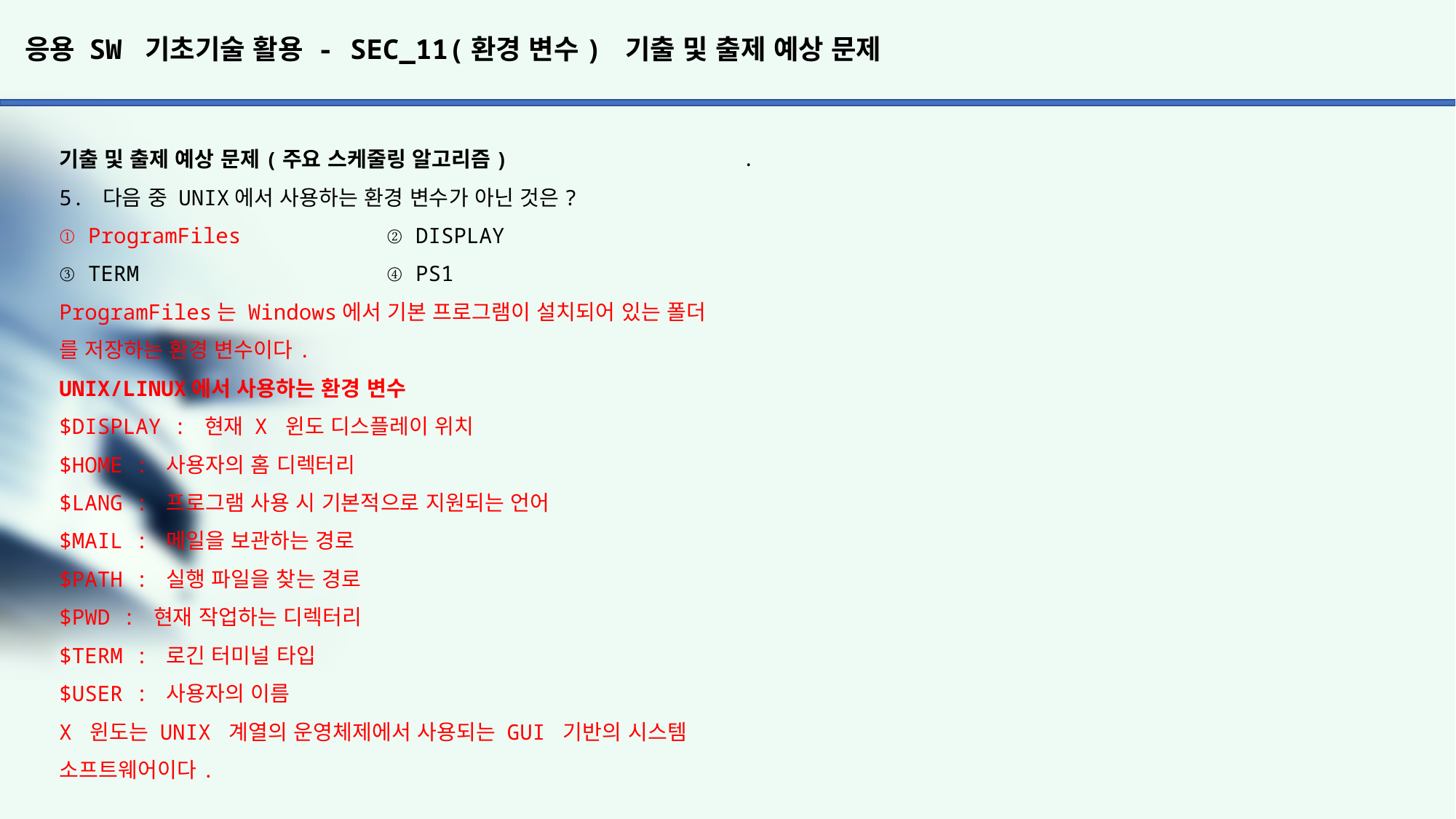

# 응용 SW 기초기술 활용 - SEC_11(환경 변수) 기출 및 출제 예상 문제
.
기출 및 출제 예상 문제(주요 스케줄링 알고리즘)
5. 다음 중 UNIX에서 사용하는 환경 변수가 아닌 것은?
① ProgramFiles		② DISPLAY
③ TERM			④ PS1
ProgramFiles는 Windows에서 기본 프로그램이 설치되어 있는 폴더
를 저장하는 환경 변수이다.
UNIX/LINUX에서 사용하는 환경 변수
$DISPLAY : 현재 X 윈도 디스플레이 위치
$HOME : 사용자의 홈 디렉터리
$LANG : 프로그램 사용 시 기본적으로 지원되는 언어
$MAIL : 메일을 보관하는 경로
$PATH : 실행 파일을 찾는 경로
$PWD : 현재 작업하는 디렉터리
$TERM : 로긴 터미널 타입
$USER : 사용자의 이름
X 윈도는 UNIX 계열의 운영체제에서 사용되는 GUI 기반의 시스템
소프트웨어이다.